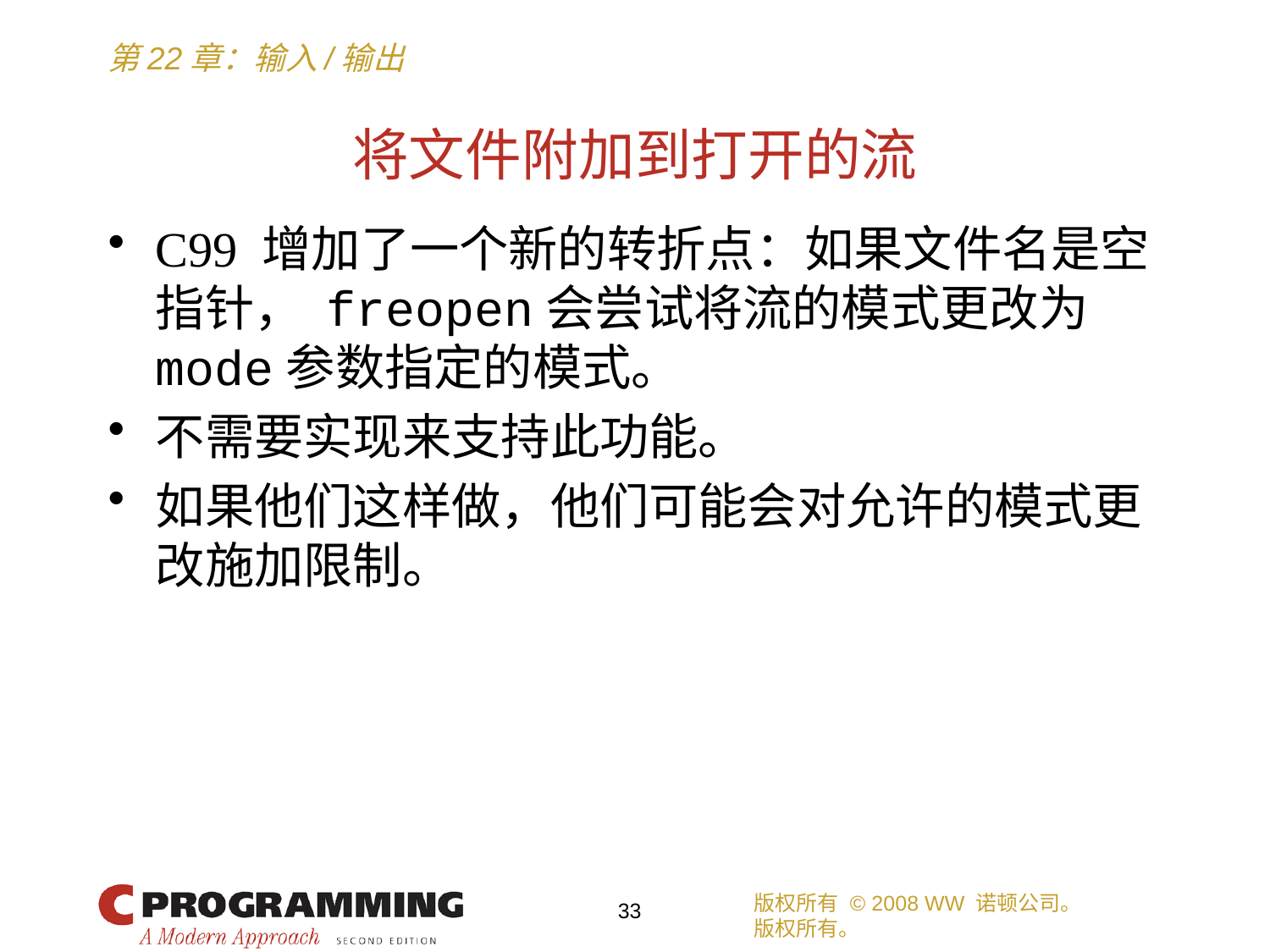

# 将文件附加到打开的流
C99 增加了一个新的转折点：如果文件名是空指针， freopen会尝试将流的模式更改为mode参数指定的模式。
不需要实现来支持此功能。
如果他们这样做，他们可能会对允许的模式更改施加限制。
版权所有 © 2008 WW 诺顿公司。
版权所有。
33